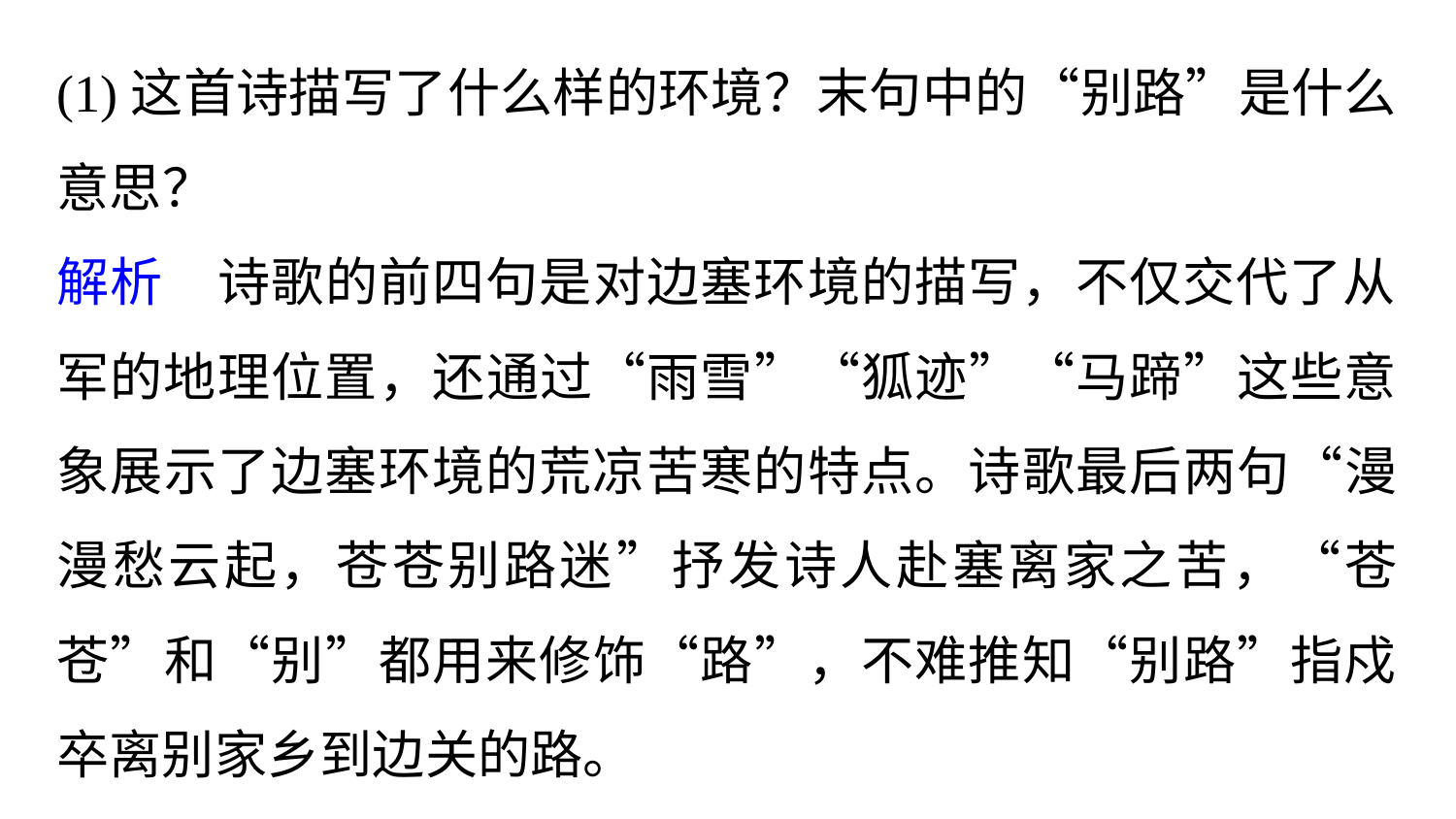

(1)这首诗描写了什么样的环境？末句中的“别路”是什么意思？
解析　诗歌的前四句是对边塞环境的描写，不仅交代了从军的地理位置，还通过“雨雪”“狐迹”“马蹄”这些意象展示了边塞环境的荒凉苦寒的特点。诗歌最后两句“漫漫愁云起，苍苍别路迷”抒发诗人赴塞离家之苦，“苍苍”和“别”都用来修饰“路”，不难推知“别路”指戍卒离别家乡到边关的路。